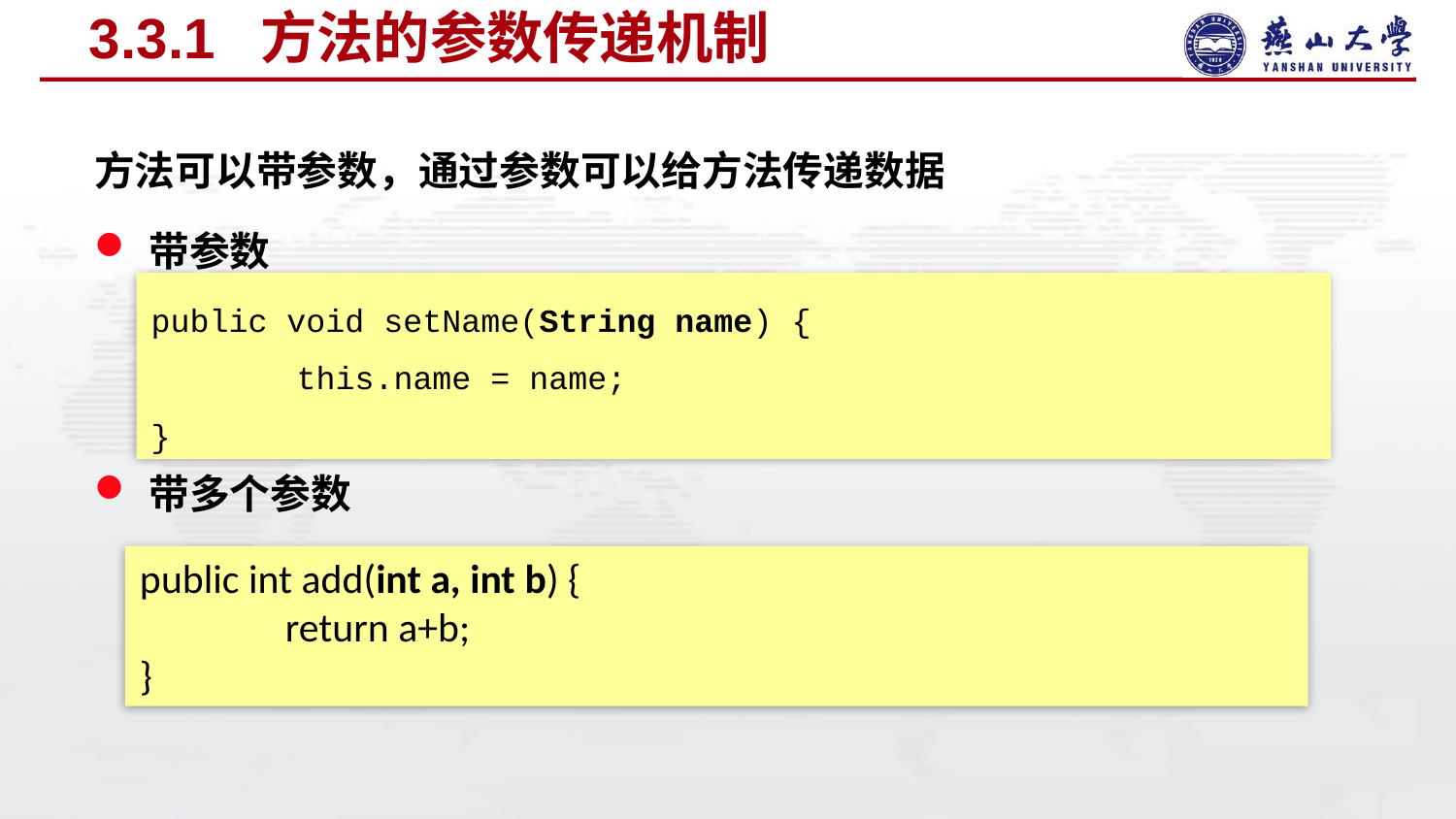

# 3.3.1  方法的参数传递机制
方法可以带参数，通过参数可以给方法传递数据
带参数

带多个参数

public void setName(String name) {
	this.name = name;
}
public int add(int a, int b) {
	return a+b;
}